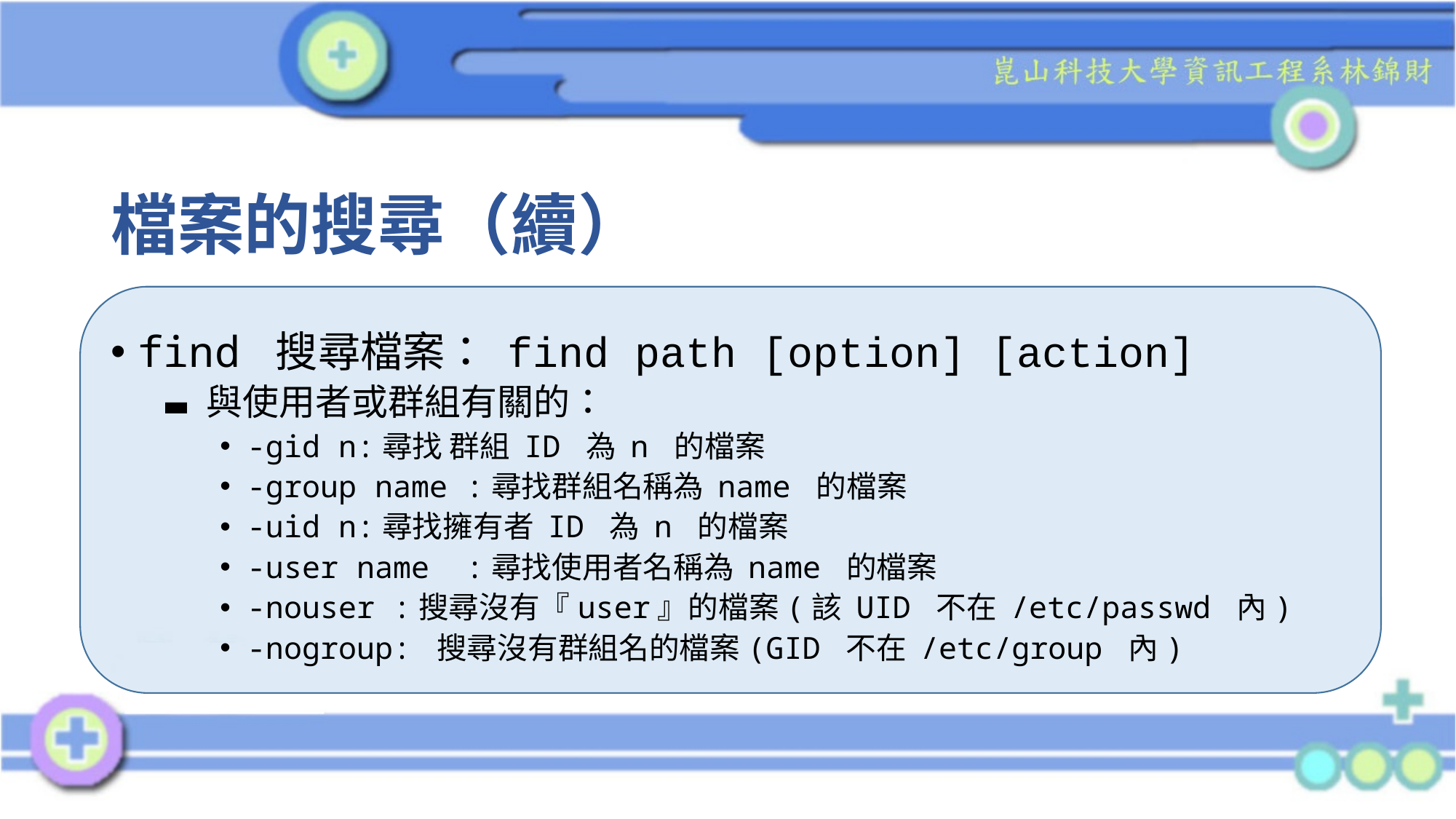

# 檔案的搜尋（續）

find 搜尋檔案： find path [option] [action]
與使用者或群組有關的：
-gid n:尋找 群組 ID 為 n 的檔案
-group name :尋找群組名稱為 name 的檔案
-uid n:尋找擁有者 ID 為 n 的檔案
-user name  :尋找使用者名稱為 name 的檔案
-nouser :搜尋沒有『user』的檔案(該 UID 不在 /etc/passwd 內)
-nogroup: 搜尋沒有群組名的檔案(GID 不在 /etc/group 內)